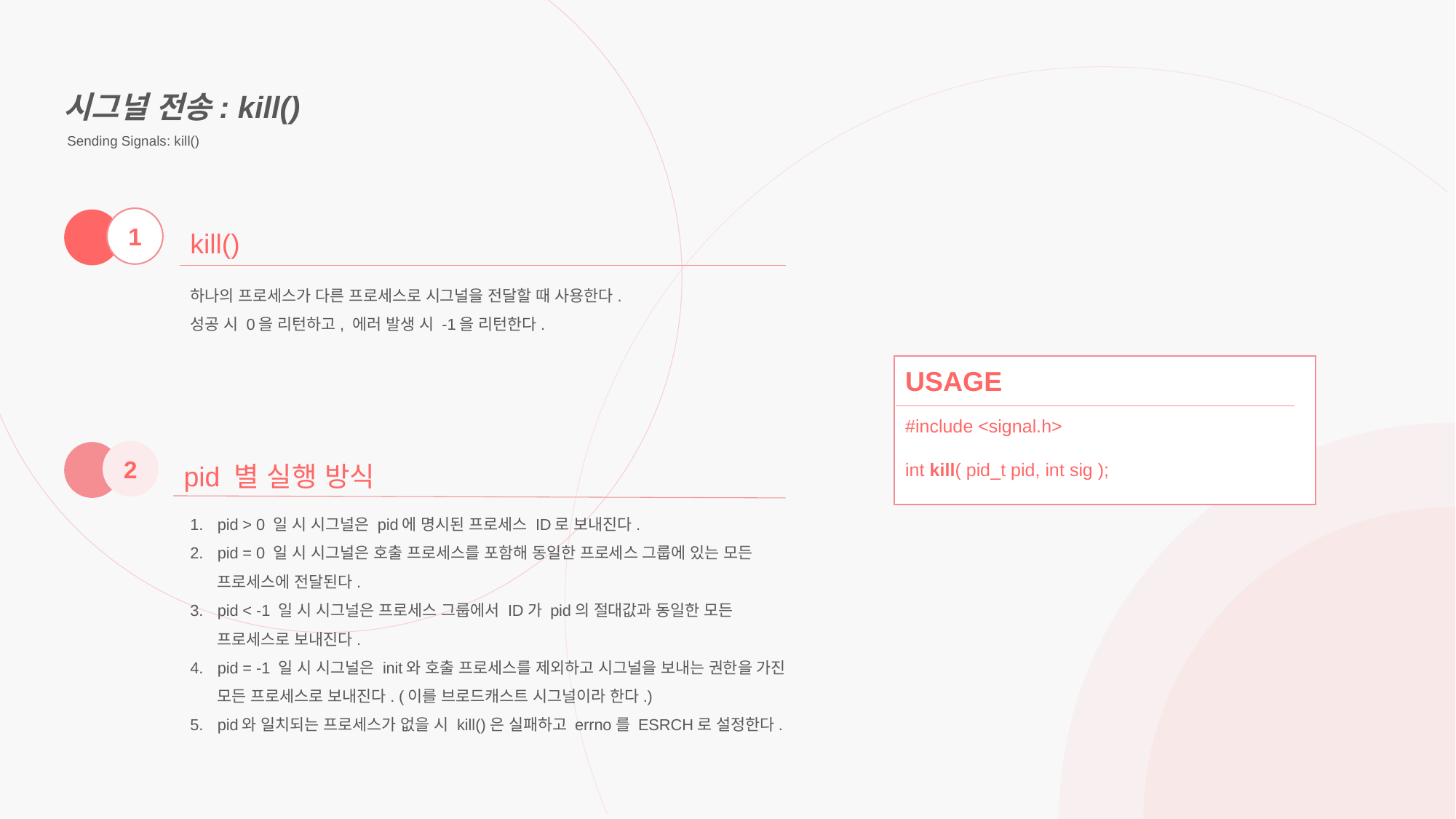

시그널 전송: kill()
 Sending Signals: kill()

1

kill()
하나의 프로세스가 다른 프로세스로 시그널을 전달할 때 사용한다.
성공 시 0을 리턴하고, 에러 발생 시 -1을 리턴한다.

USAGE
#include <signal.h>

int kill( pid_t pid, int sig );

2

pid 별 실행 방식
pid > 0 일 시 시그널은 pid에 명시된 프로세스 ID로 보내진다.
pid = 0 일 시 시그널은 호출 프로세스를 포함해 동일한 프로세스 그룹에 있는 모든 프로세스에 전달된다.
pid < -1 일 시 시그널은 프로세스 그룹에서 ID가 pid의 절대값과 동일한 모든 프로세스로 보내진다.
pid = -1 일 시 시그널은 init와 호출 프로세스를 제외하고 시그널을 보내는 권한을 가진 모든 프로세스로 보내진다. (이를 브로드캐스트 시그널이라 한다.)
pid와 일치되는 프로세스가 없을 시 kill()은 실패하고 errno를 ESRCH로 설정한다.